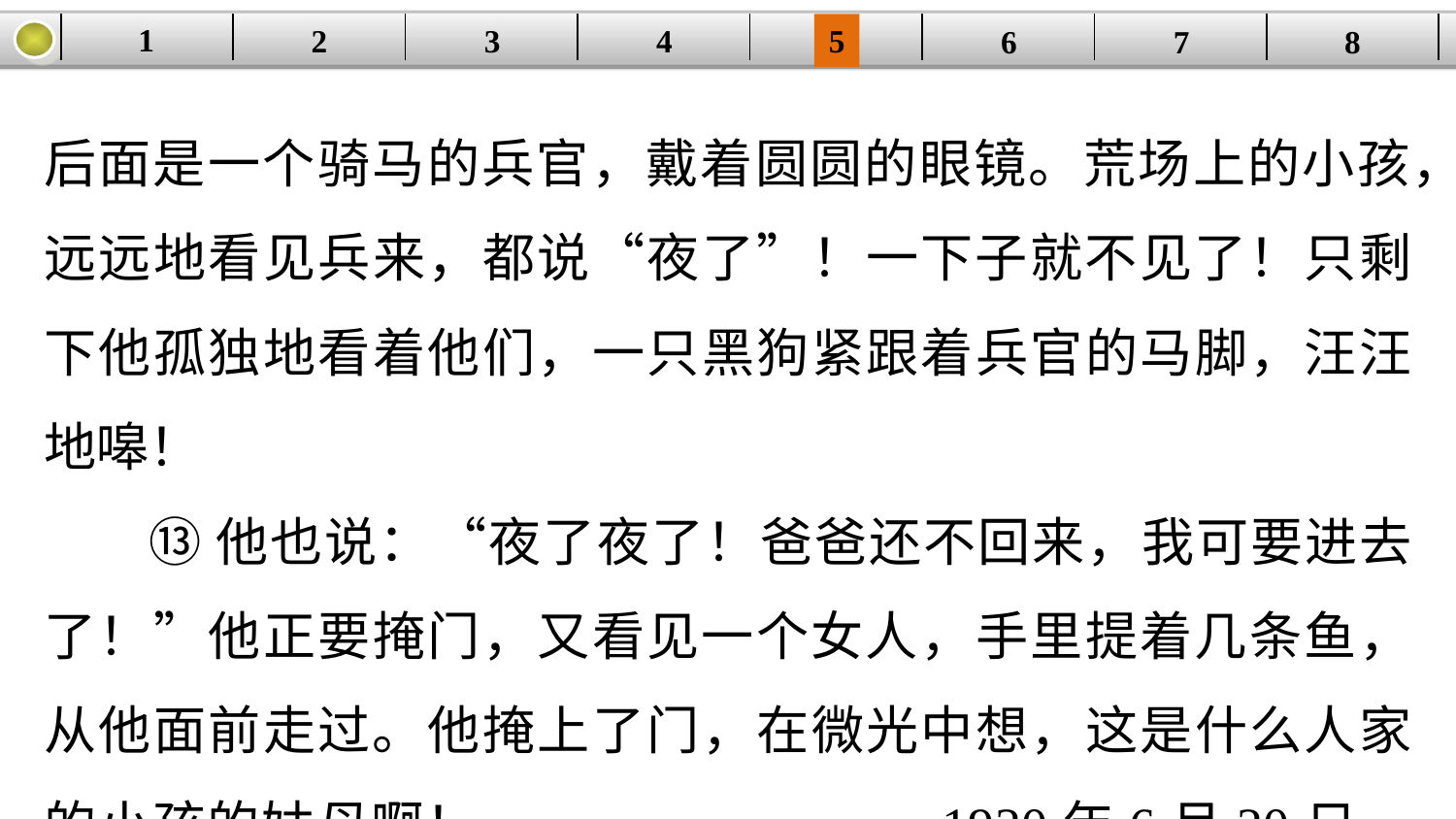

1
2
3
4
|  |  |  |  |  |  |  |  |
| --- | --- | --- | --- | --- | --- | --- | --- |
5
6
7
8

后面是一个骑马的兵官，戴着圆圆的眼镜。荒场上的小孩，远远地看见兵来，都说“夜了”！一下子就不见了！只剩下他孤独地看着他们，一只黑狗紧跟着兵官的马脚，汪汪地嗥！
⑬他也说：“夜了夜了！爸爸还不回来，我可要进去了！”他正要掩门，又看见一个女人，手里提着几条鱼，从他面前走过。他掩上了门，在微光中想，这是什么人家的小孩的姑母啊！			          1920年6月20日，伦敦